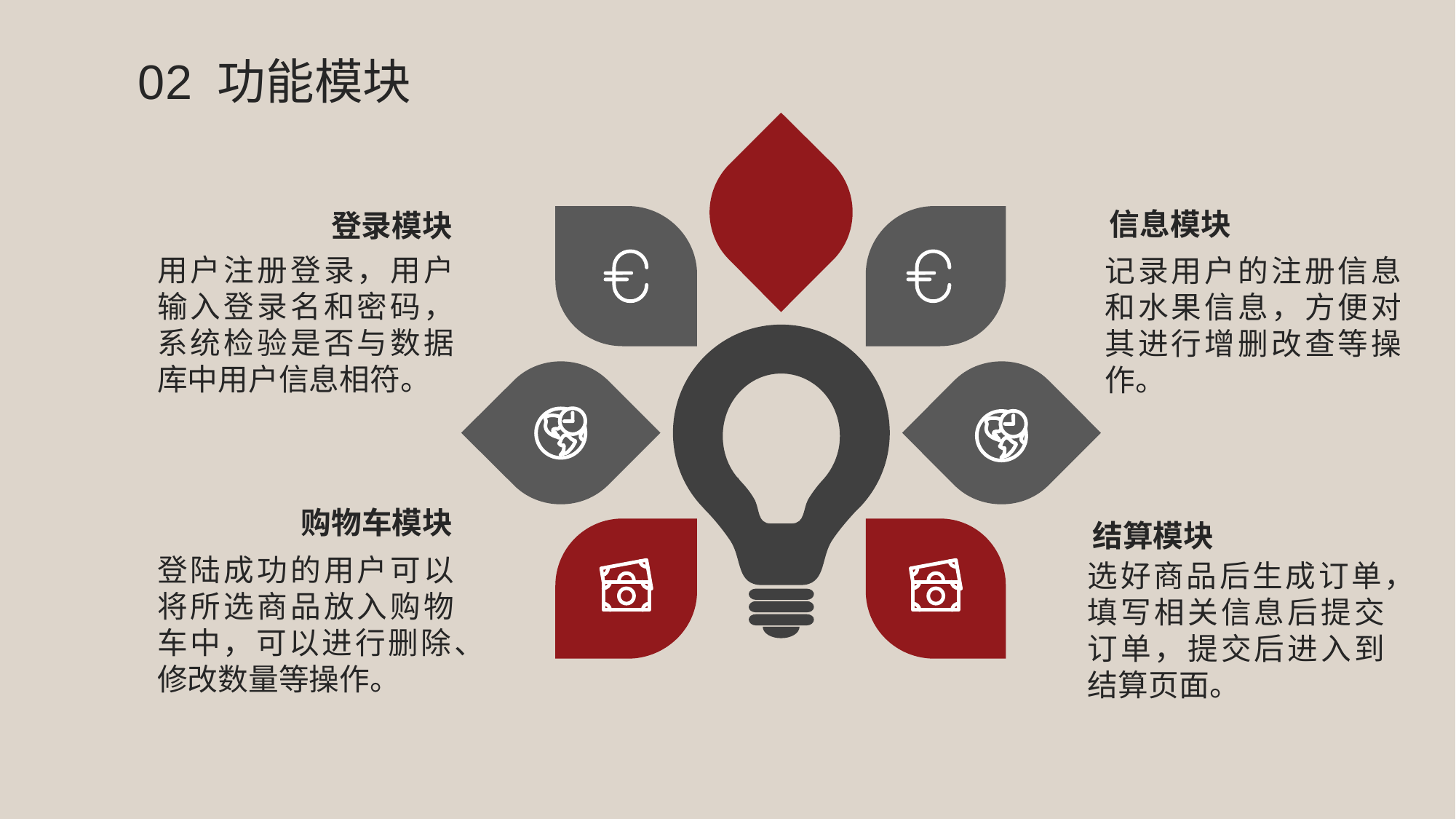

02 功能模块

信息模块
登录模块

用户注册登录，用户输入登录名和密码，系统检验是否与数据库中用户信息相符。
记录用户的注册信息和水果信息，方便对其进行增删改查等操作。

购物车模块
结算模块

登陆成功的用户可以将所选商品放入购物车中，可以进行删除、修改数量等操作。
选好商品后生成订单，填写相关信息后提交订单，提交后进入到结算页面。